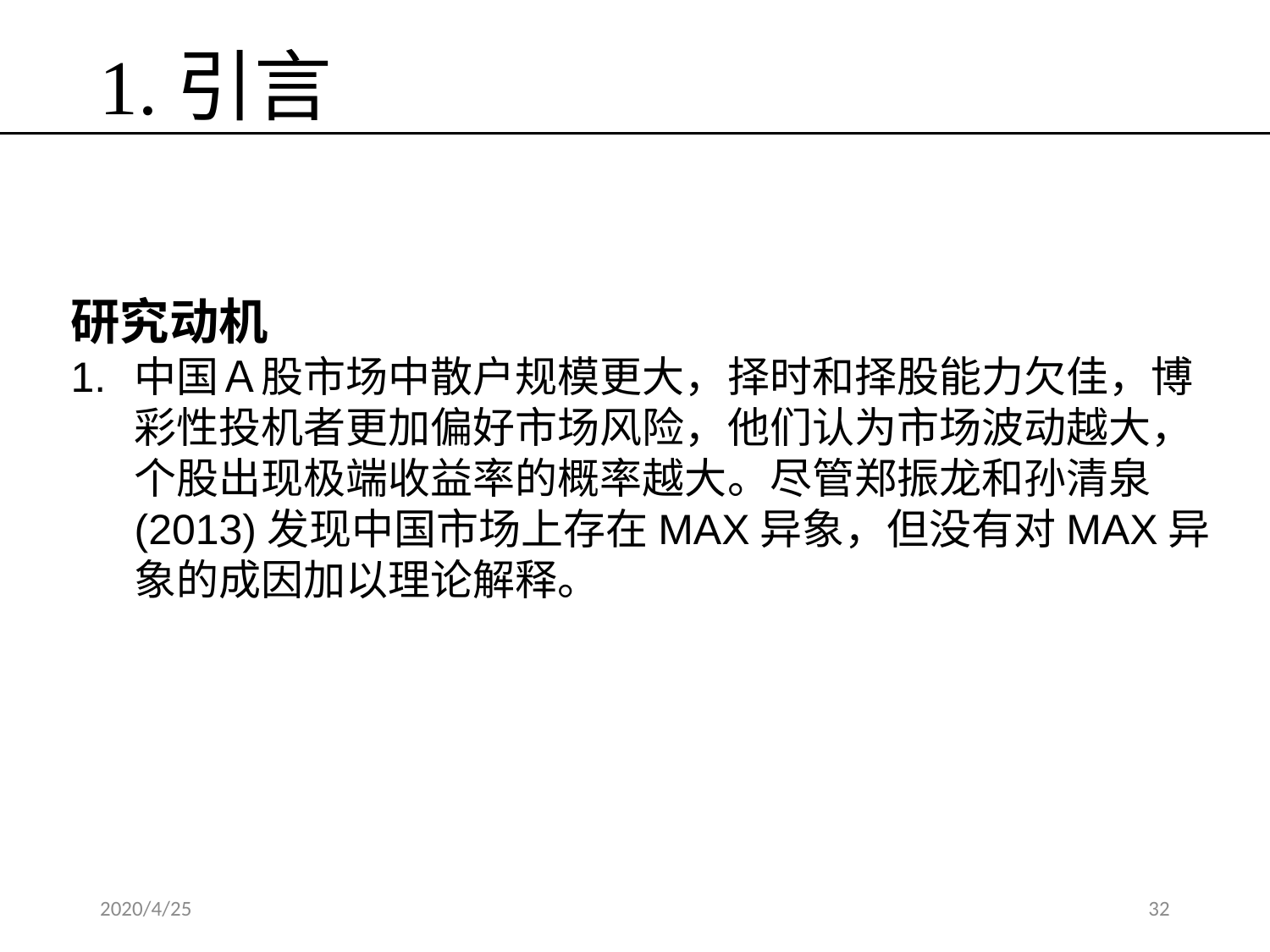

1.引言
研究动机
中国Ａ股市场中散户规模更大，择时和择股能力欠佳，博彩性投机者更加偏好市场风险，他们认为市场波动越大，个股出现极端收益率的概率越大。尽管郑振龙和孙清泉(2013)发现中国市场上存在MAX异象，但没有对MAX异象的成因加以理论解释。
2020/4/25
32